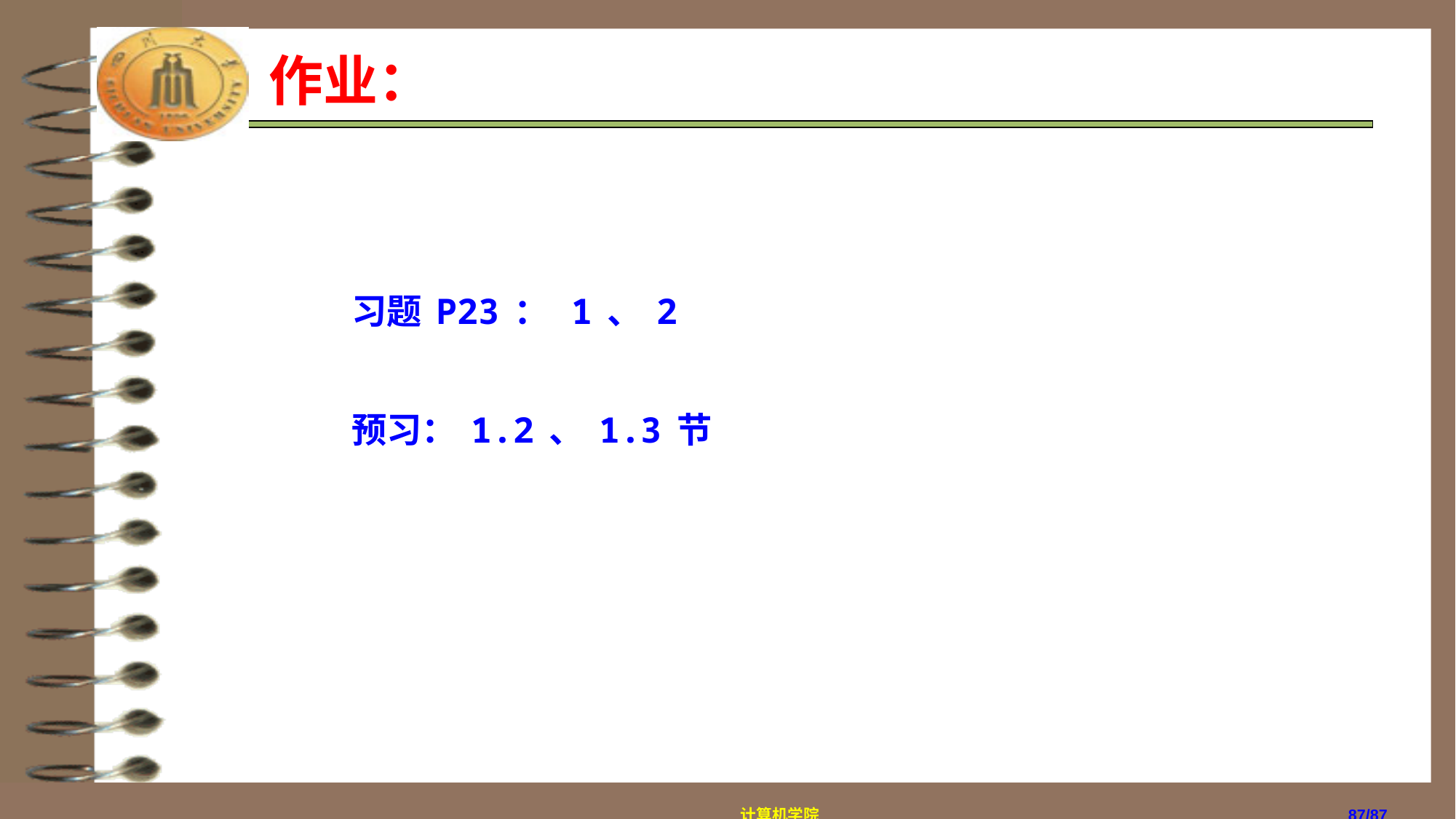

# 作业：
习题P23： 1、2
预习：1.2、1.3节

计算机学院
87/87